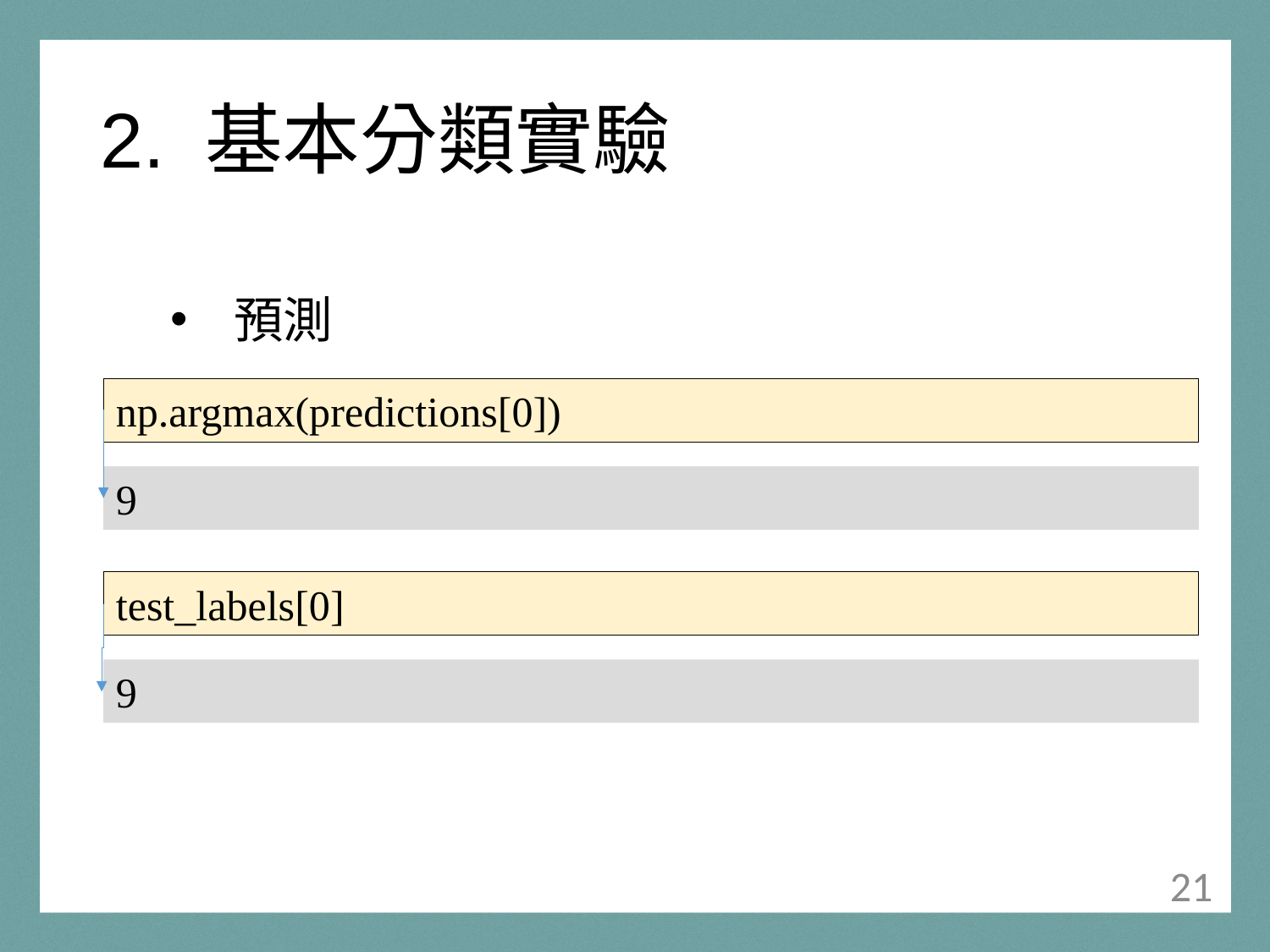

# 2. 基本分類實驗
預測
np.argmax(predictions[0])
9
test_labels[0]
9
21